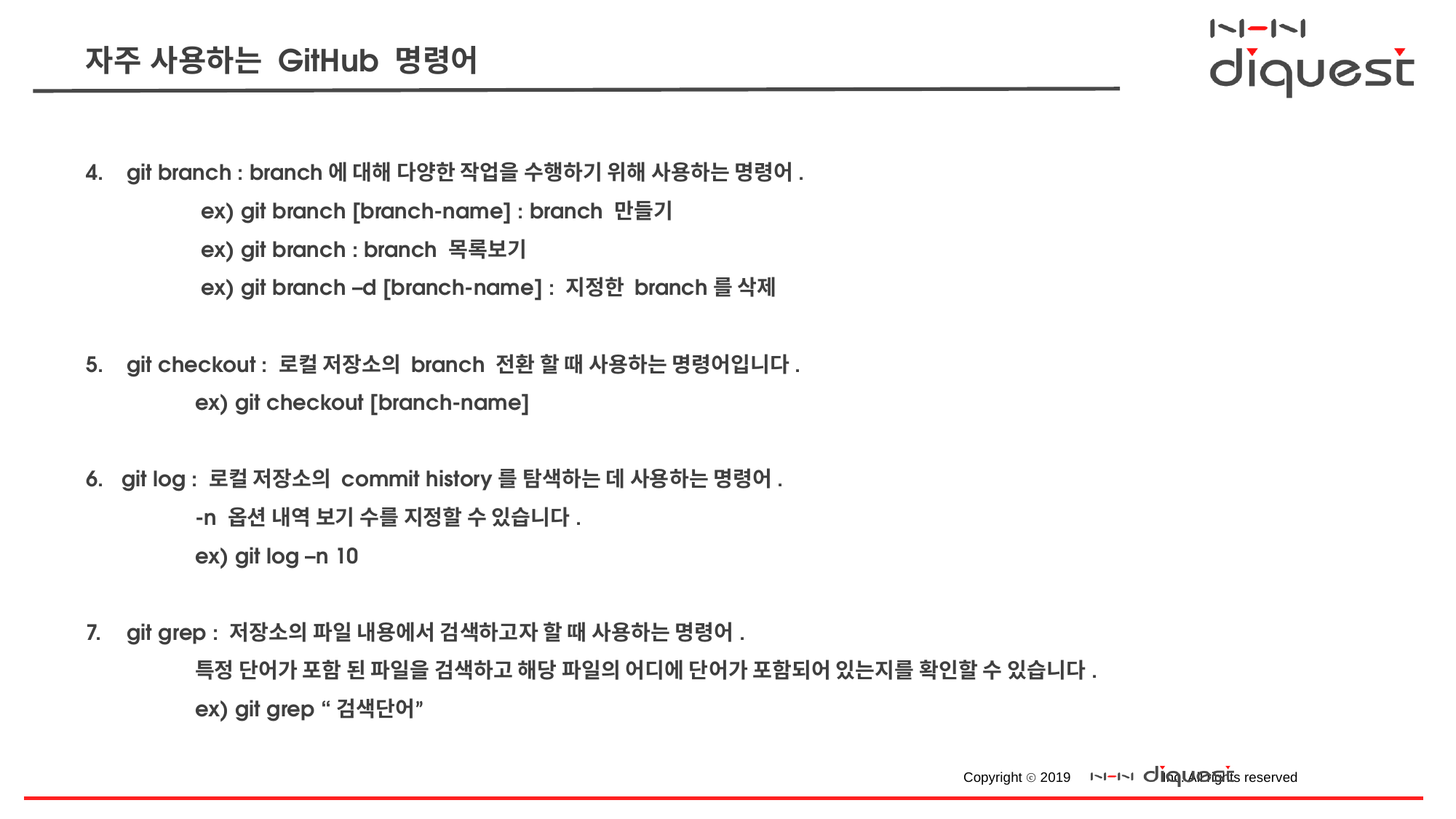

# 자주 사용하는 GitHub 명령어
git branch : branch에 대해 다양한 작업을 수행하기 위해 사용하는 명령어.
	 ex) git branch [branch-name] : branch 만들기
	 ex) git branch : branch 목록보기
	 ex) git branch –d [branch-name] : 지정한 branch를 삭제

git checkout : 로컬 저장소의 branch 전환 할 때 사용하는 명령어입니다.
	ex) git checkout [branch-name]

6.   git log : 로컬 저장소의 commit history를 탐색하는 데 사용하는 명령어.
	-n 옵션 내역 보기 수를 지정할 수 있습니다.
	ex) git log –n 10

git grep : 저장소의 파일 내용에서 검색하고자 할 때 사용하는 명령어.
	특정 단어가 포함 된 파일을 검색하고 해당 파일의 어디에 단어가 포함되어 있는지를 확인할 수 있습니다.
	ex) git grep “검색단어”